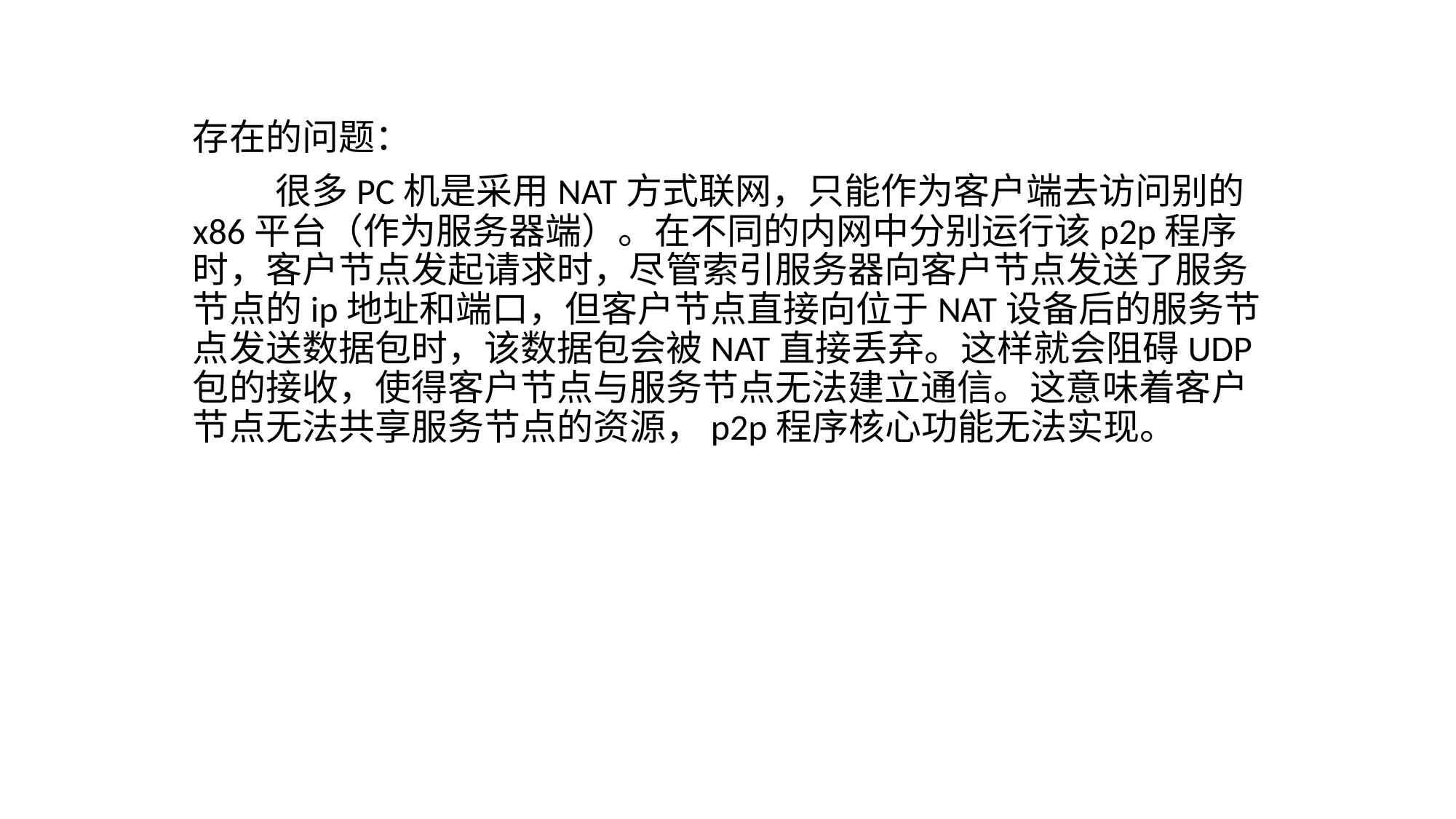

存在的问题：
         很多PC机是采用NAT方式联网，只能作为客户端去访问别的x86平台（作为服务器端）。在不同的内网中分别运行该p2p程序时，客户节点发起请求时，尽管索引服务器向客户节点发送了服务节点的ip地址和端口，但客户节点直接向位于NAT设备后的服务节点发送数据包时，该数据包会被NAT直接丢弃。这样就会阻碍UDP包的接收，使得客户节点与服务节点无法建立通信。这意味着客户节点无法共享服务节点的资源，p2p程序核心功能无法实现。